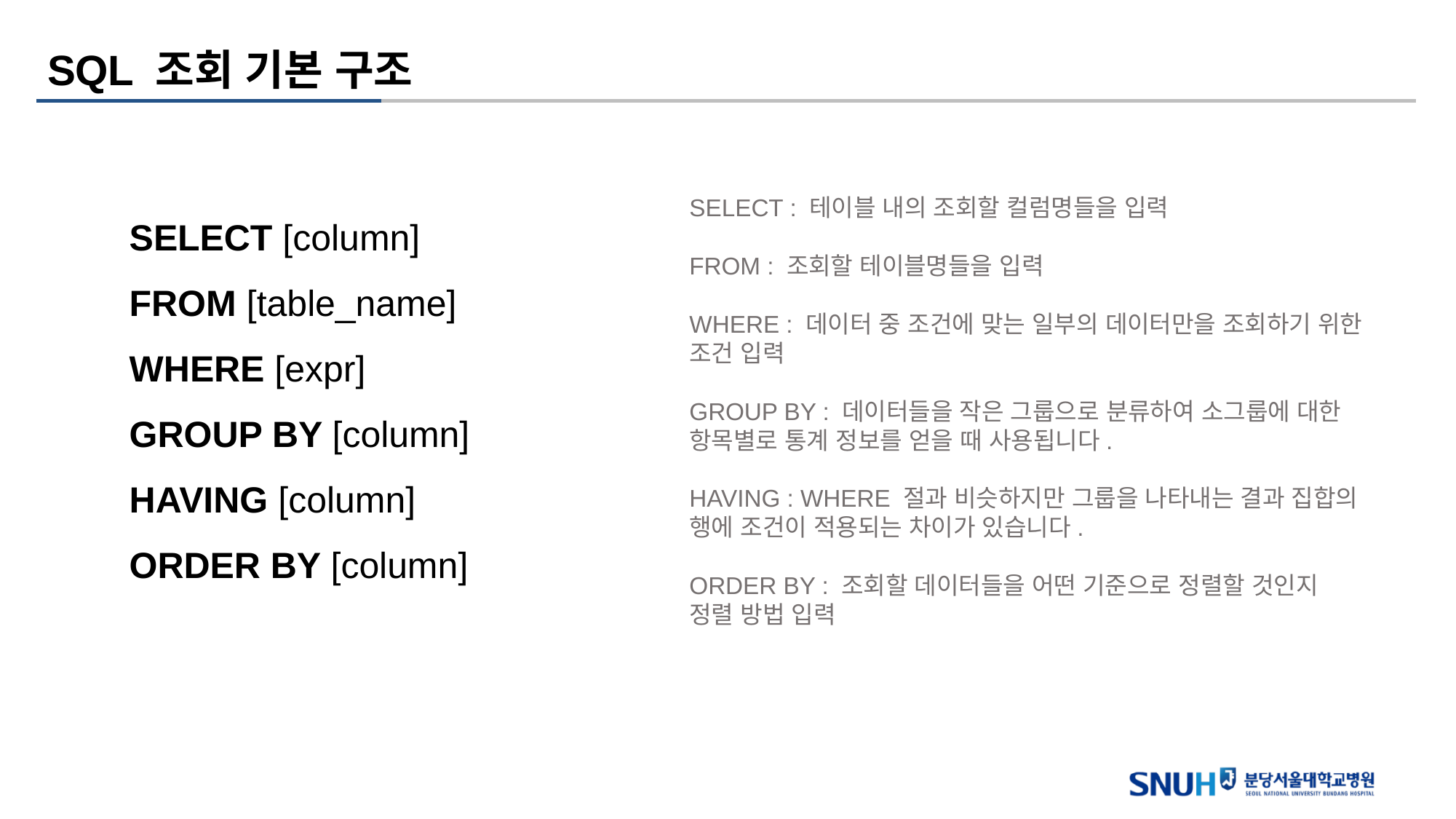

# SQL 조회 기본 구조
SELECT [column]
FROM [table_name]
WHERE [expr]
GROUP BY [column]
HAVING [column]
ORDER BY [column]
SELECT : 테이블 내의 조회할 컬럼명들을 입력

FROM : 조회할 테이블명들을 입력

WHERE : 데이터 중 조건에 맞는 일부의 데이터만을 조회하기 위한 조건 입력

GROUP BY : 데이터들을 작은 그룹으로 분류하여 소그룹에 대한 항목별로 통계 정보를 얻을 때 사용됩니다.

HAVING : WHERE 절과 비슷하지만 그룹을 나타내는 결과 집합의 행에 조건이 적용되는 차이가 있습니다.

ORDER BY : 조회할 데이터들을 어떤 기준으로 정렬할 것인지 정렬 방법 입력